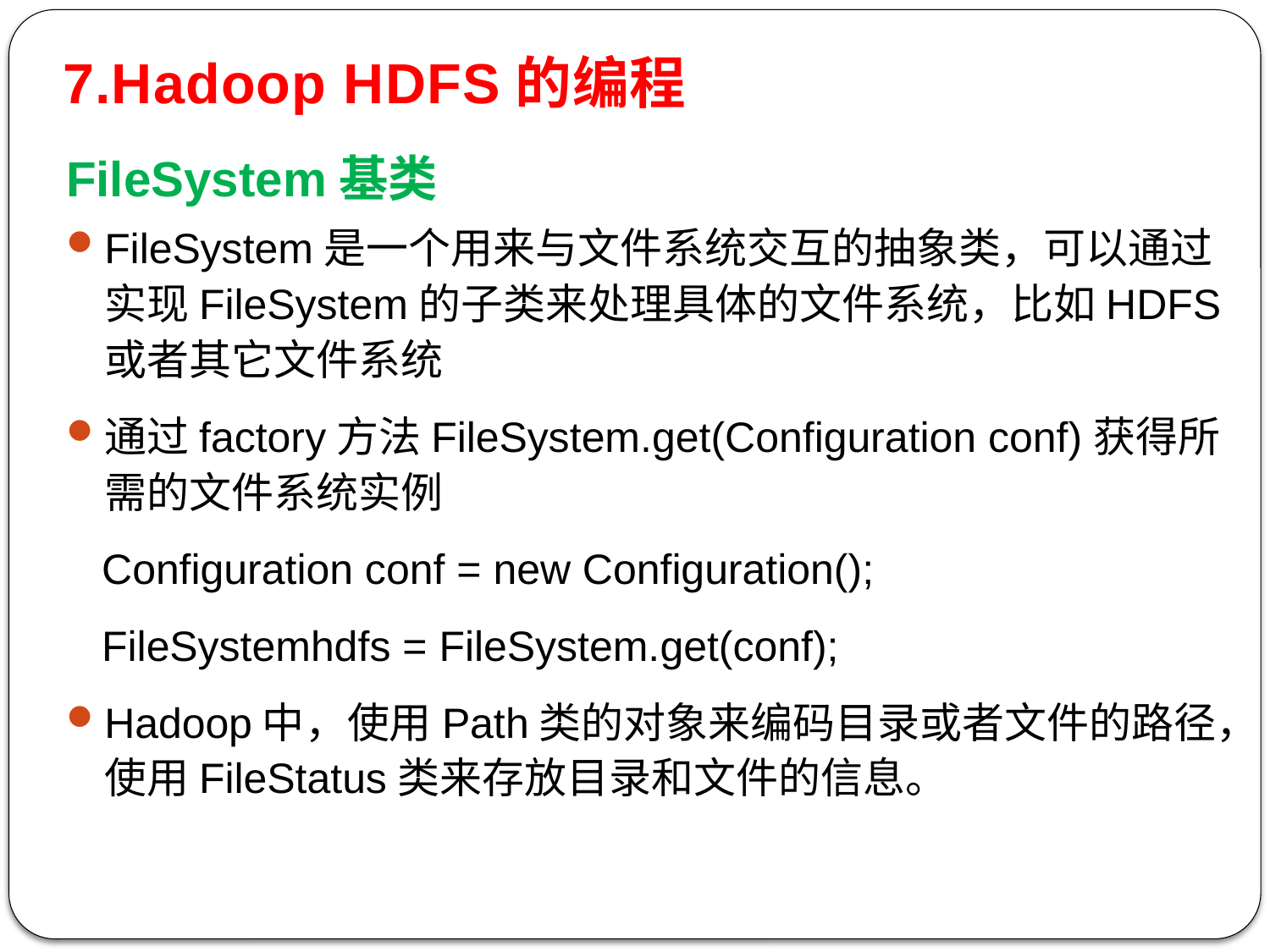

7.Hadoop HDFS的编程
FileSystem基类
FileSystem是一个用来与文件系统交互的抽象类，可以通过实现FileSystem的子类来处理具体的文件系统，比如HDFS或者其它文件系统
通过factory方法FileSystem.get(Configuration conf)获得所需的文件系统实例
   Configuration conf = new Configuration();
   FileSystemhdfs = FileSystem.get(conf);
Hadoop中，使用Path类的对象来编码目录或者文件的路径，使用FileStatus类来存放目录和文件的信息。